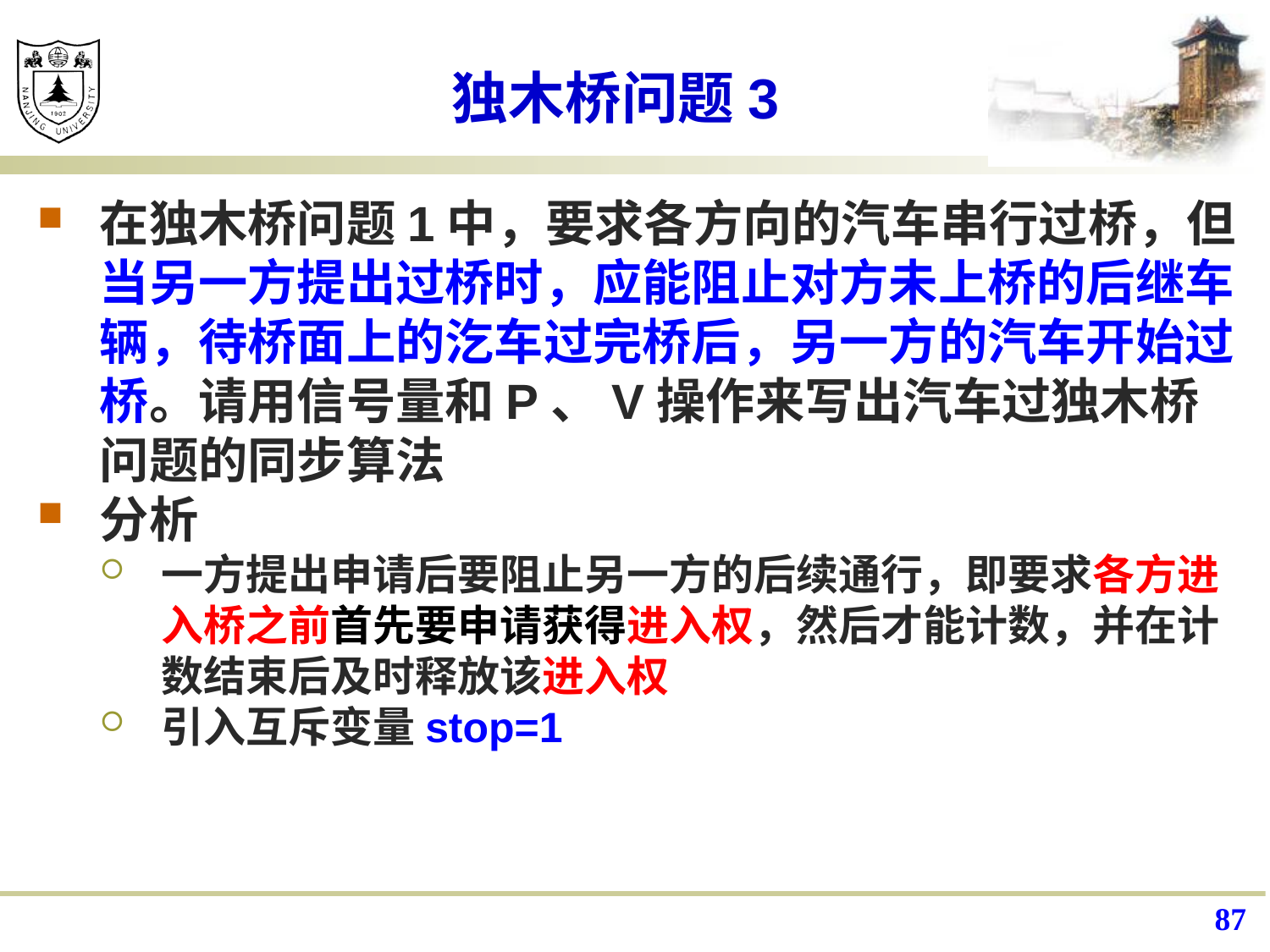

# 独木桥问题3
在独木桥问题1中，要求各方向的汽车串行过桥，但当另一方提出过桥时，应能阻止对方未上桥的后继车辆，待桥面上的汔车过完桥后，另一方的汽车开始过桥。请用信号量和P、V操作来写出汽车过独木桥问题的同步算法
分析
一方提出申请后要阻止另一方的后续通行，即要求各方进入桥之前首先要申请获得进入权，然后才能计数，并在计数结束后及时释放该进入权
引入互斥变量stop=1
87